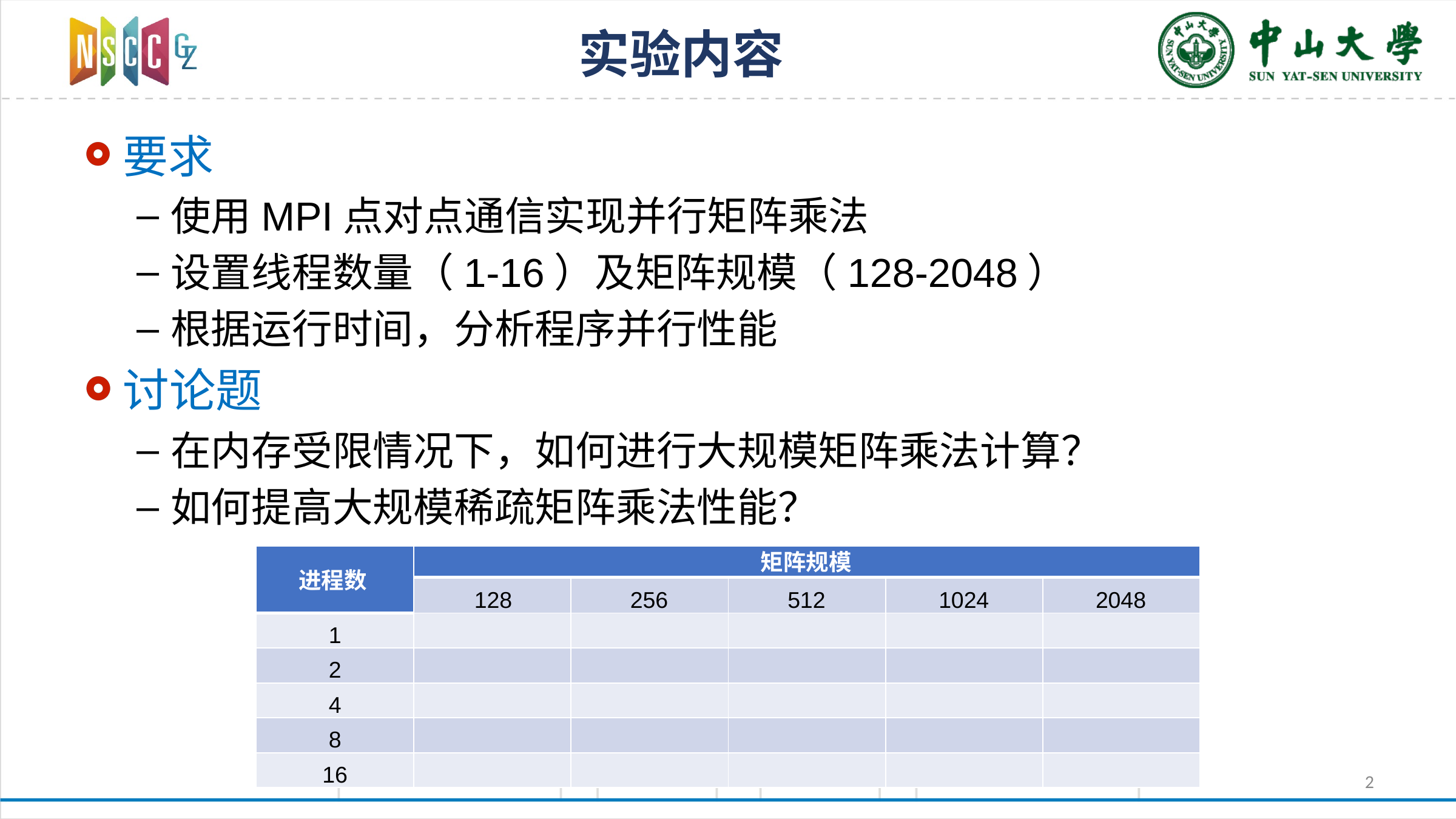

# 实验内容
要求
使用MPI点对点通信实现并行矩阵乘法
设置线程数量（1-16）及矩阵规模（128-2048）
根据运行时间，分析程序并行性能
讨论题
在内存受限情况下，如何进行大规模矩阵乘法计算？
如何提高大规模稀疏矩阵乘法性能？

| 进程数 | 矩阵规模 |  |  |  |  |
| --- | --- | --- | --- | --- | --- |
|  | 128 | 256 | 512 | 1024 | 2048 |
| 1 |  |  |  |  |  |
| 2 |  |  |  |  |  |
| 4 |  |  |  |  |  |
| 8 |  |  |  |  |  |
| 16 |  |  |  |  |  |
2